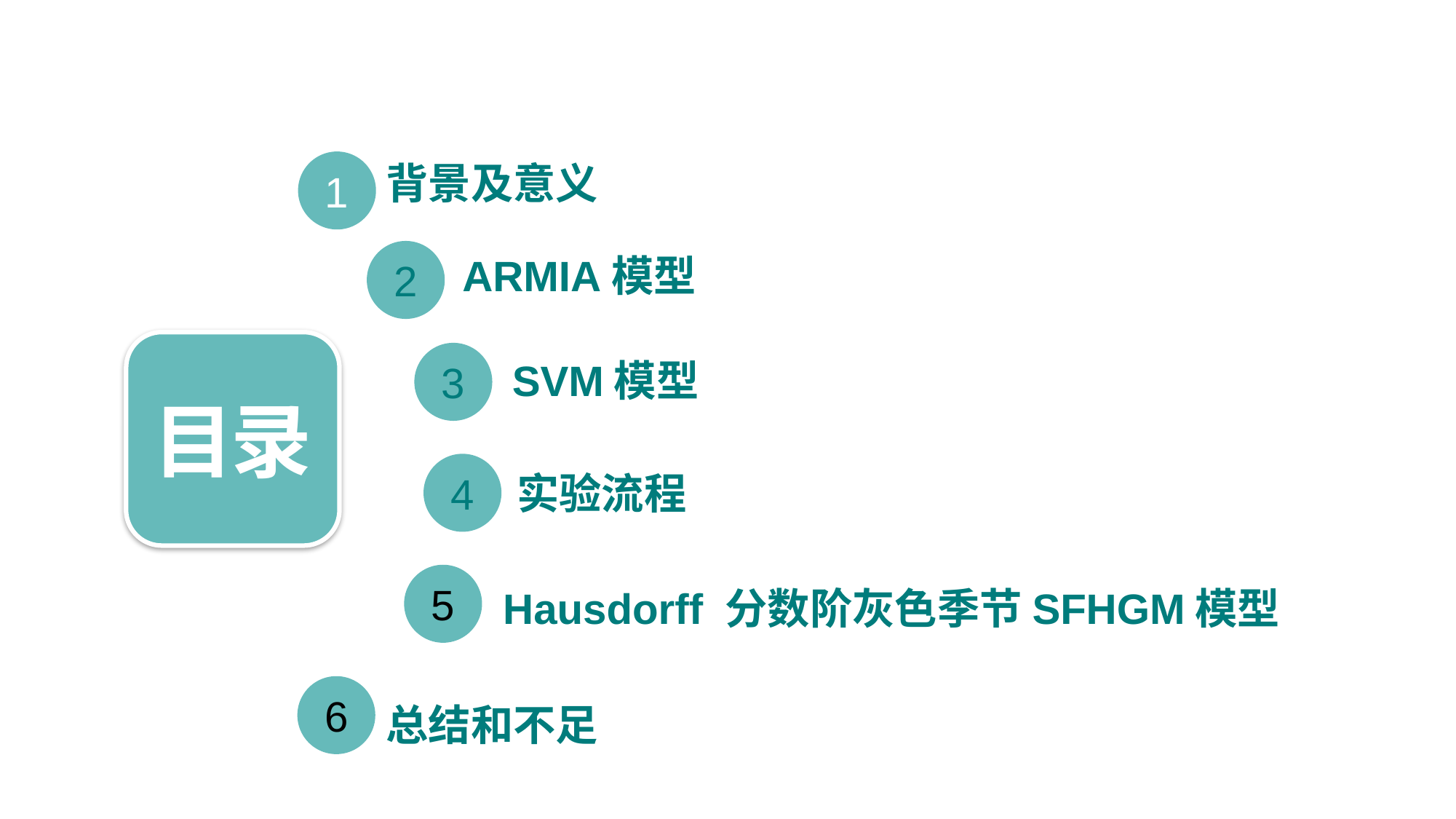

1
背景及意义
2
ARMIA模型
目录
3
SVM模型
4
实验流程
5
Hausdorff 分数阶灰色季节SFHGM模型
6
总结和不足